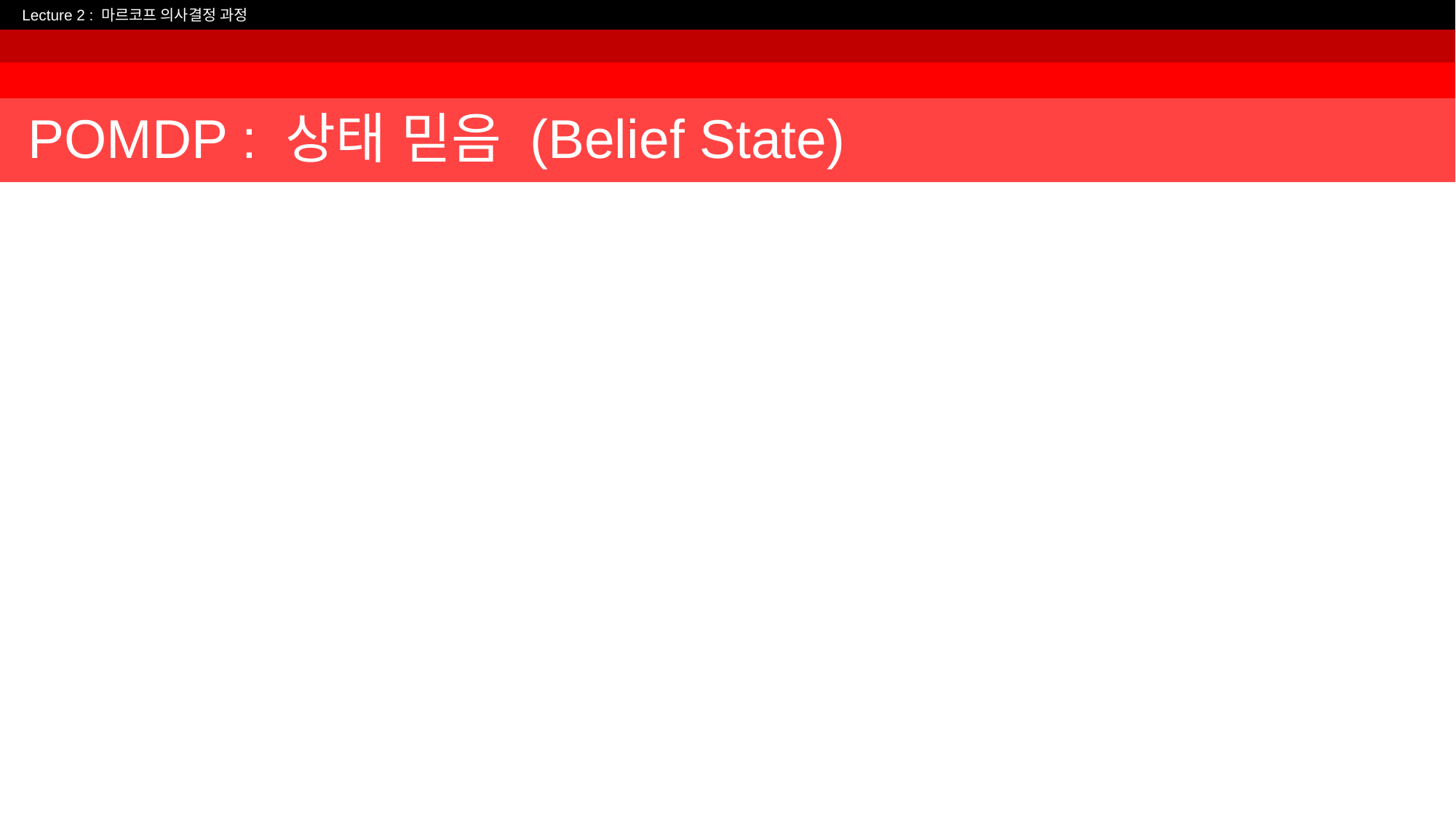

# POMDP : 상태 믿음 (Belief State)